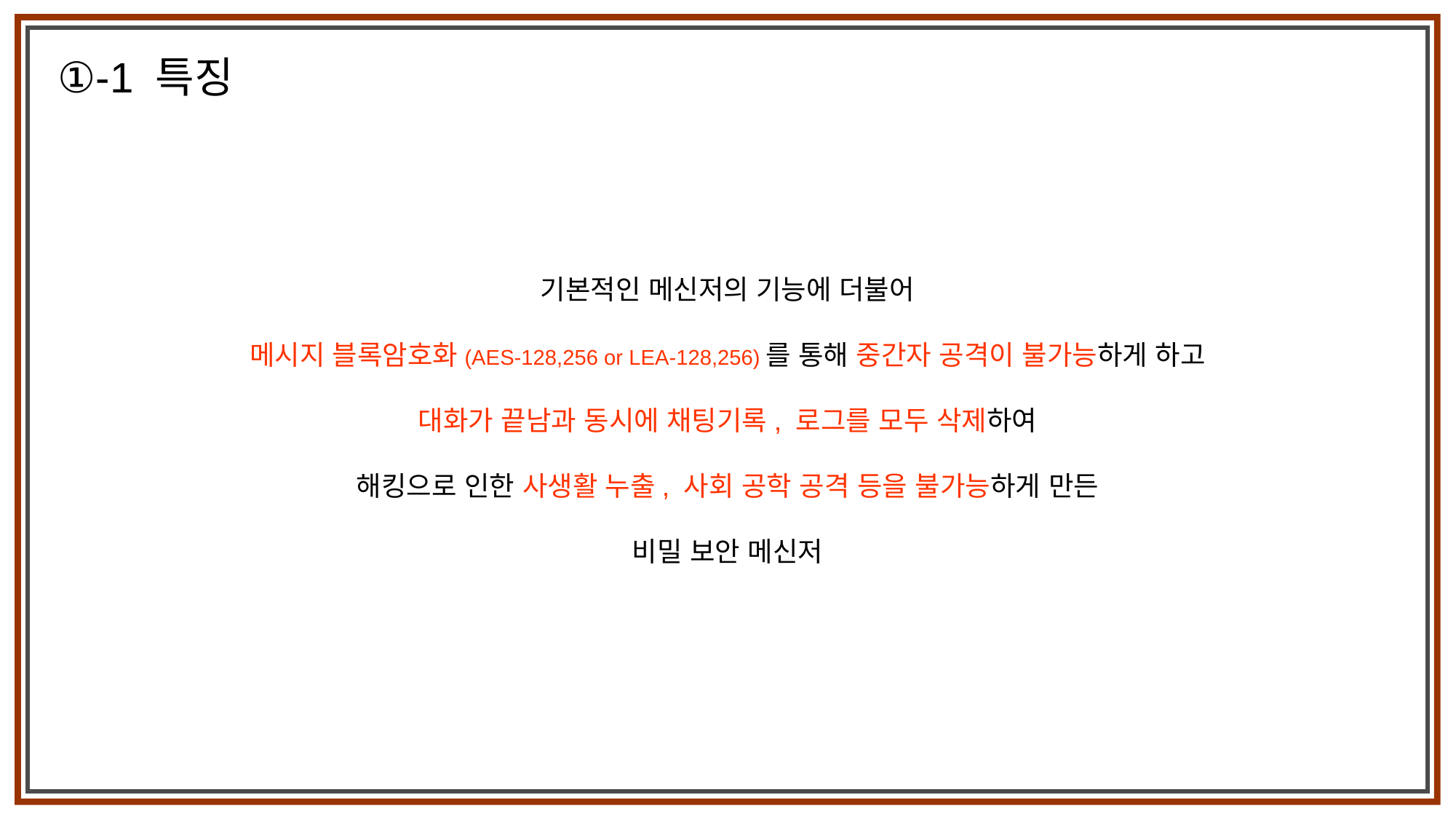

①-1 특징
기본적인 메신저의 기능에 더불어

메시지 블록암호화(AES-128,256 or LEA-128,256)를 통해 중간자 공격이 불가능하게 하고

대화가 끝남과 동시에 채팅기록, 로그를 모두 삭제하여

해킹으로 인한 사생활 누출, 사회 공학 공격 등을 불가능하게 만든

비밀 보안 메신저